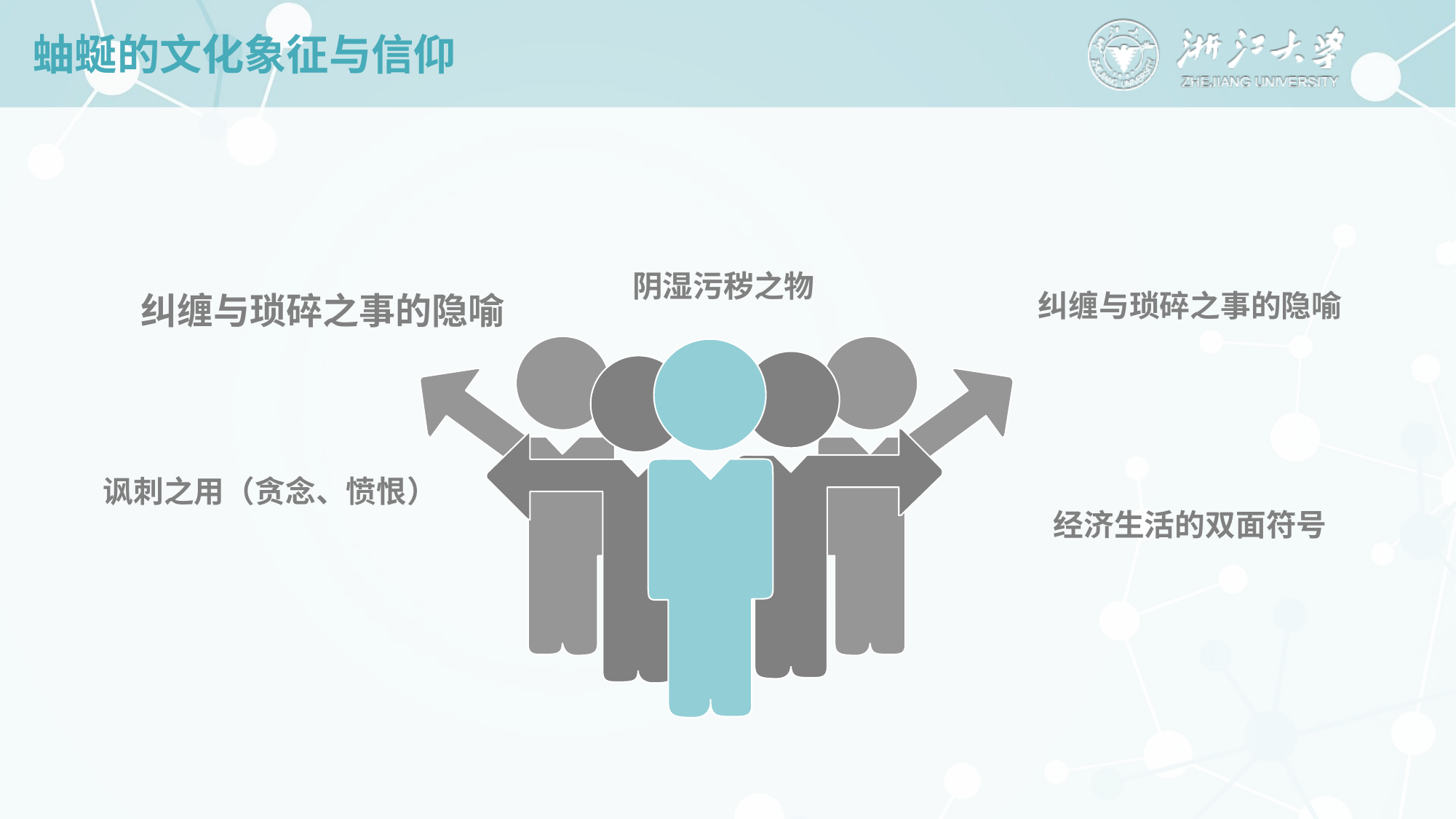

# 蚰蜒的文化象征与信仰
阴湿污秽之物
	纠缠与琐碎之事的隐喻
纠缠与琐碎之事的隐喻

讽刺之用（贪念、愤恨）
经济生活的双面符号